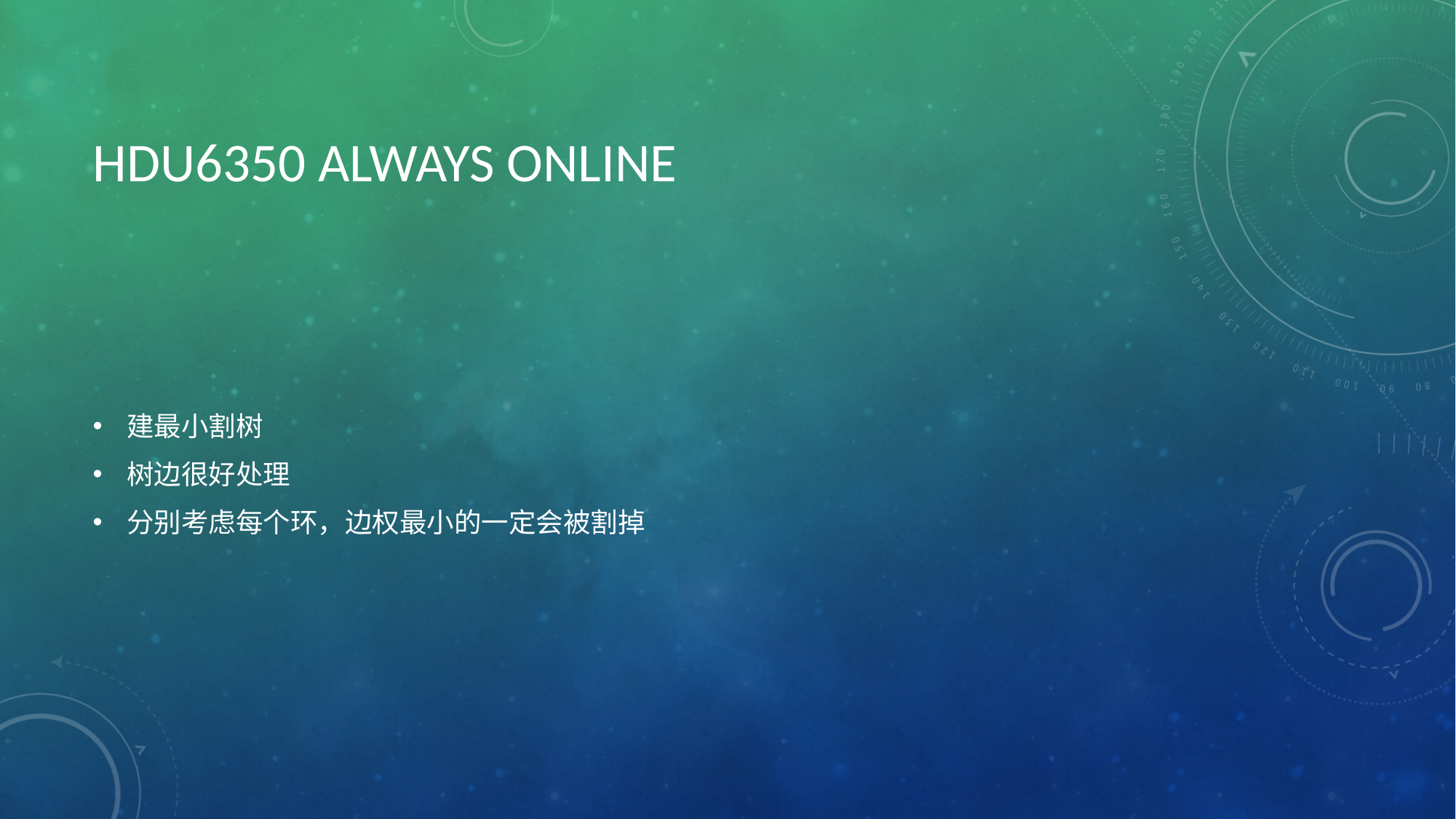

# HDU6350 Always Online
建最小割树
树边很好处理
分别考虑每个环，边权最小的一定会被割掉